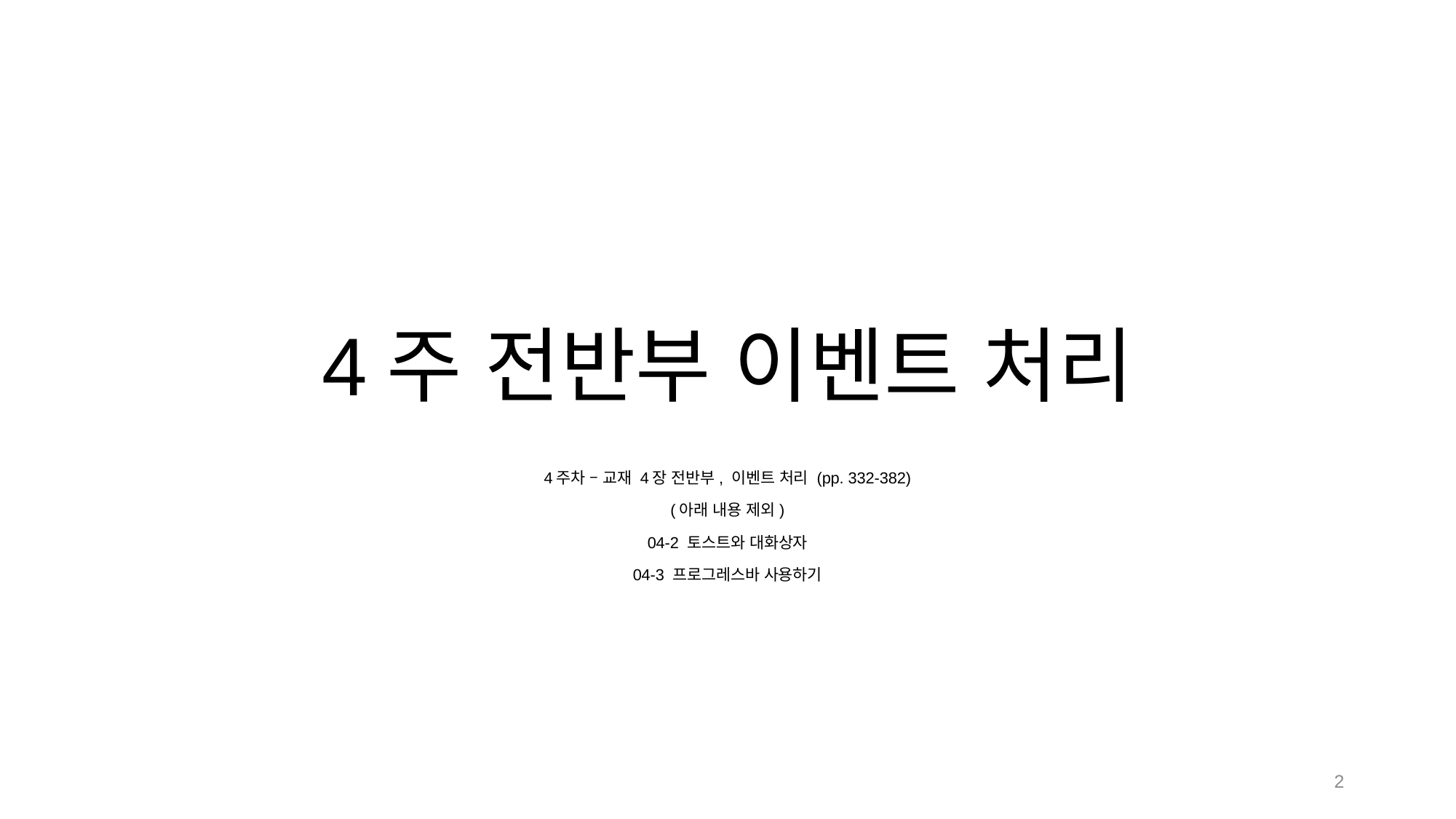

# 4주 전반부 이벤트 처리

4주차 – 교재 4장 전반부, 이벤트 처리 (pp. 332-382)
(아래 내용 제외)
04-2 토스트와 대화상자
04-3 프로그레스바 사용하기
2